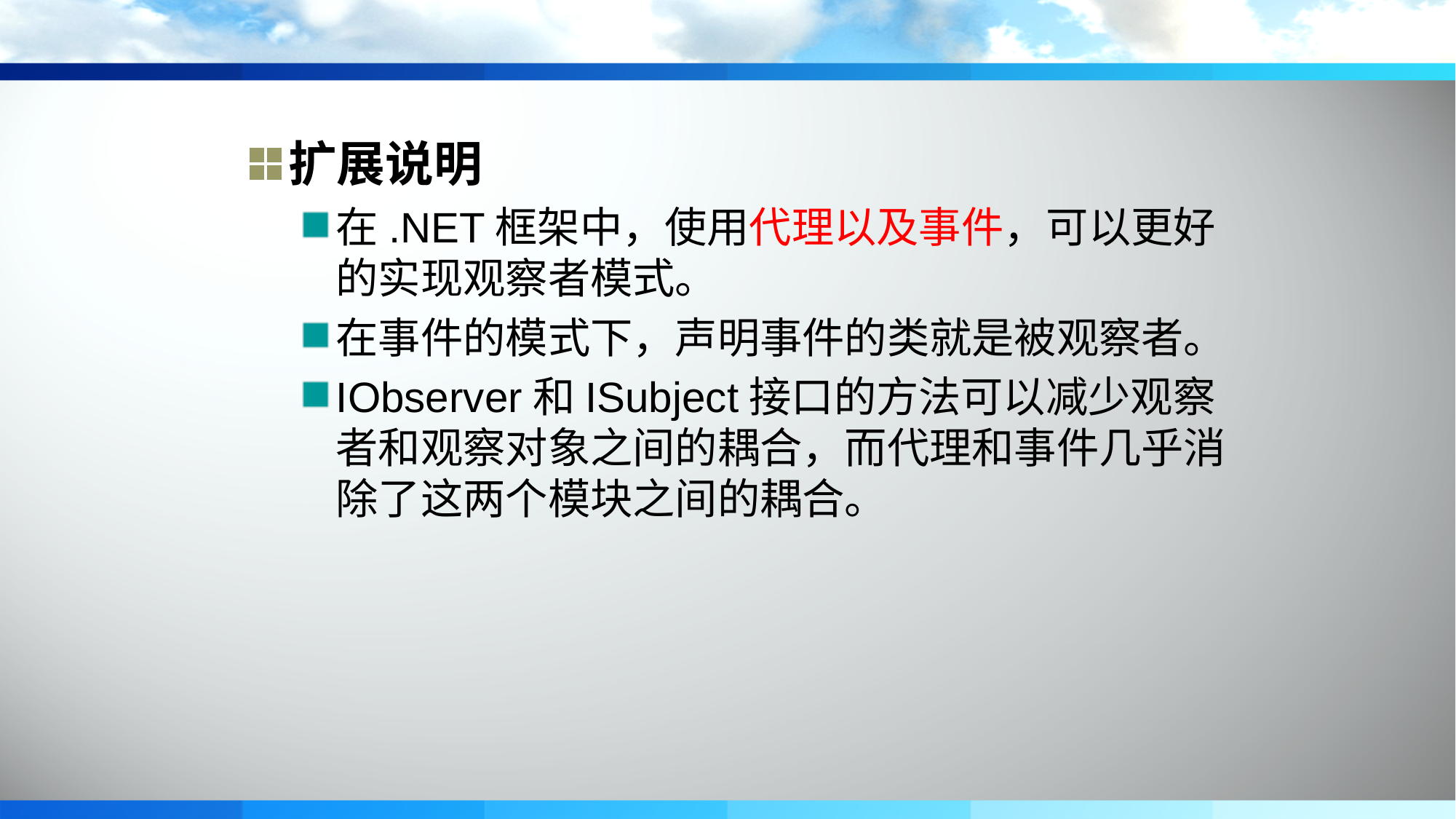

扩展说明
在.NET框架中，使用代理以及事件，可以更好的实现观察者模式。
在事件的模式下，声明事件的类就是被观察者。
IObserver和ISubject接口的方法可以减少观察者和观察对象之间的耦合，而代理和事件几乎消除了这两个模块之间的耦合。